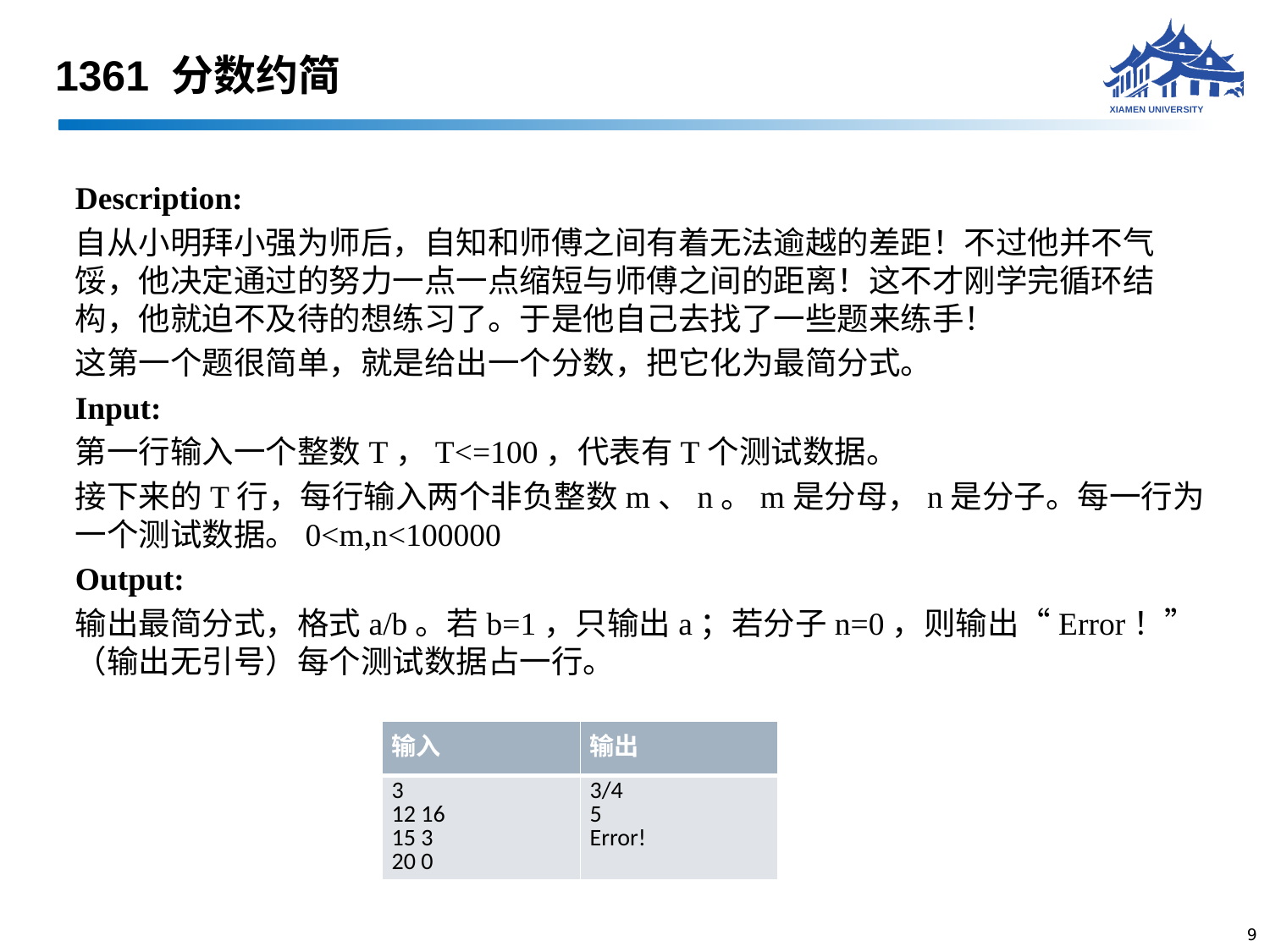

# 1361 分数约简
Description:
自从小明拜小强为师后，自知和师傅之间有着无法逾越的差距！不过他并不气馁，他决定通过的努力一点一点缩短与师傅之间的距离！这不才刚学完循环结构，他就迫不及待的想练习了。于是他自己去找了一些题来练手！
这第一个题很简单，就是给出一个分数，把它化为最简分式。
Input:
第一行输入一个整数T，T<=100，代表有T个测试数据。
接下来的T行，每行输入两个非负整数m、n。m是分母，n是分子。每一行为一个测试数据。0<m,n<100000
Output:
输出最简分式，格式a/b。若b=1，只输出a；若分子n=0，则输出“Error！”（输出无引号）每个测试数据占一行。
| 输入 | 输出 |
| --- | --- |
| 3 12 16 15 3 20 0 | 3/4 5 Error! |
9